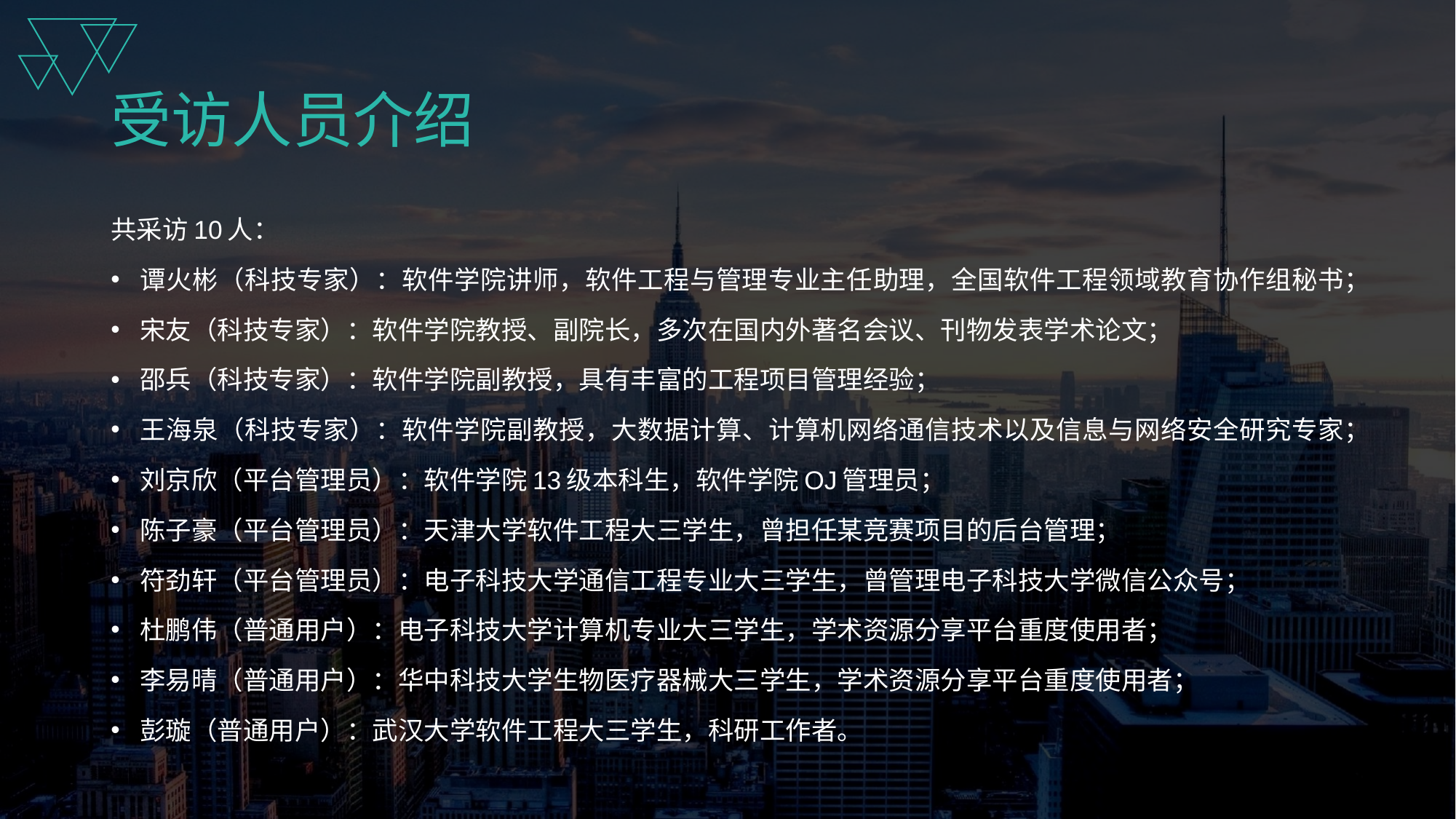

# 受访人员介绍
共采访10人：
谭火彬（科技专家）：软件学院讲师，软件工程与管理专业主任助理，全国软件工程领域教育协作组秘书；
宋友（科技专家）：软件学院教授、副院长，多次在国内外著名会议、刊物发表学术论文；
邵兵（科技专家）：软件学院副教授，具有丰富的工程项目管理经验；
王海泉（科技专家）：软件学院副教授，大数据计算、计算机网络通信技术以及信息与网络安全研究专家；
刘京欣（平台管理员）：软件学院13级本科生，软件学院OJ管理员；
陈子豪（平台管理员）：天津大学软件工程大三学生，曾担任某竞赛项目的后台管理；
符劲轩（平台管理员）：电子科技大学通信工程专业大三学生，曾管理电子科技大学微信公众号；
杜鹏伟（普通用户）：电子科技大学计算机专业大三学生，学术资源分享平台重度使用者；
李易晴（普通用户）：华中科技大学生物医疗器械大三学生，学术资源分享平台重度使用者；
彭璇（普通用户）：武汉大学软件工程大三学生，科研工作者。